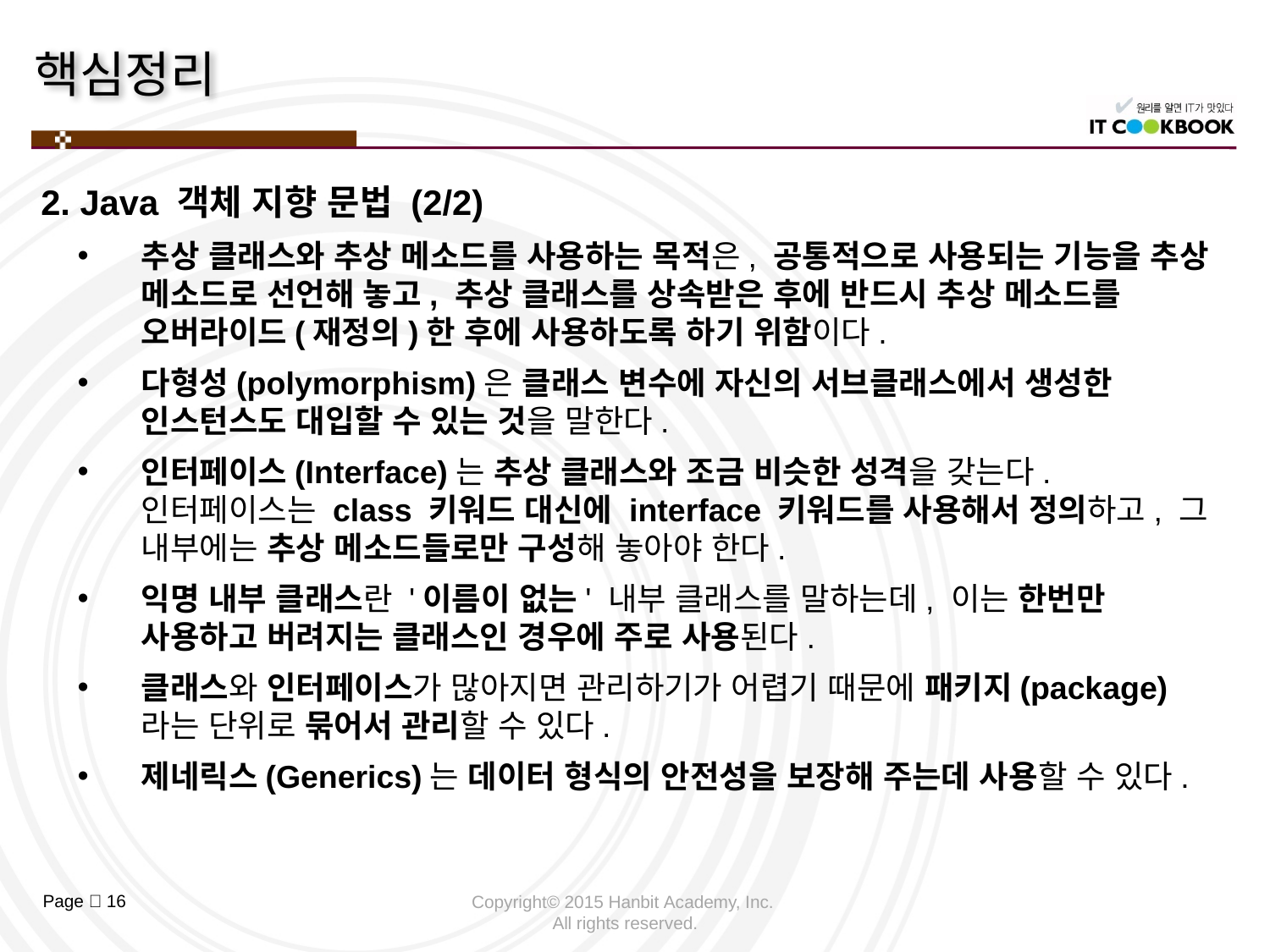

2. Java 객체 지향 문법 (2/2)
추상 클래스와 추상 메소드를 사용하는 목적은, 공통적으로 사용되는 기능을 추상 메소드로 선언해 놓고, 추상 클래스를 상속받은 후에 반드시 추상 메소드를 오버라이드(재정의)한 후에 사용하도록 하기 위함이다.
다형성(polymorphism)은 클래스 변수에 자신의 서브클래스에서 생성한 인스턴스도 대입할 수 있는 것을 말한다.
인터페이스(Interface)는 추상 클래스와 조금 비슷한 성격을 갖는다. 인터페이스는 class 키워드 대신에 interface 키워드를 사용해서 정의하고, 그 내부에는 추상 메소드들로만 구성해 놓아야 한다.
익명 내부 클래스란 '이름이 없는' 내부 클래스를 말하는데, 이는 한번만 사용하고 버려지는 클래스인 경우에 주로 사용된다.
클래스와 인터페이스가 많아지면 관리하기가 어렵기 때문에 패키지(package)라는 단위로 묶어서 관리할 수 있다.
제네릭스(Generics)는 데이터 형식의 안전성을 보장해 주는데 사용할 수 있다.